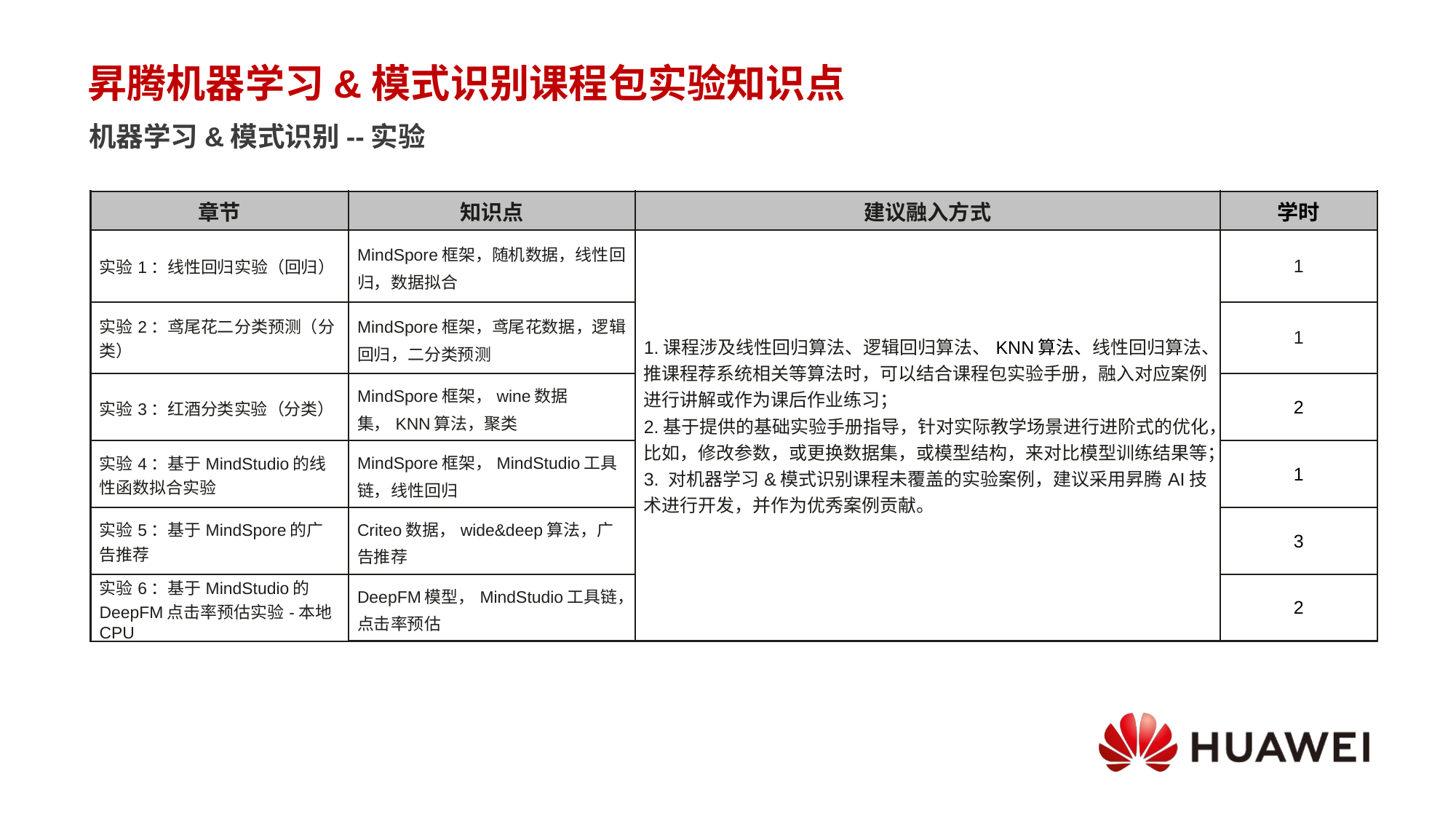

# 昇腾机器学习&模式识别课程包实验知识点
机器学习&模式识别--实验
| 章节 | 知识点 | 建议融入方式 | 学时 |
| --- | --- | --- | --- |
| 实验1：线性回归实验（回归） | MindSpore框架，随机数据，线性回归，数据拟合 | 1.课程涉及线性回归算法、逻辑回归算法、KNN算法、线性回归算法、推课程荐系统相关等算法时，可以结合课程包实验手册，融入对应案例进行讲解或作为课后作业练习； 2.基于提供的基础实验手册指导，针对实际教学场景进行进阶式的优化，比如，修改参数，或更换数据集，或模型结构，来对比模型训练结果等； 3. 对机器学习&模式识别课程未覆盖的实验案例，建议采用昇腾AI技术进行开发，并作为优秀案例贡献。 | 1 |
| 实验2：鸢尾花二分类预测（分类） | MindSpore框架，鸢尾花数据，逻辑回归，二分类预测 |  | 1 |
| 实验3：红酒分类实验（分类） | MindSpore框架，wine数据集，KNN算法，聚类 |  | 2 |
| 实验4：基于MindStudio的线性函数拟合实验 | MindSpore框架，MindStudio工具链，线性回归 |  | 1 |
| 实验5：基于MindSpore的广告推荐 | Criteo数据，wide&deep算法，广告推荐 |  | 3 |
| 实验6：基于MindStudio的DeepFM点击率预估实验-本地CPU | DeepFM模型，MindStudio工具链，点击率预估 |  | 2 |